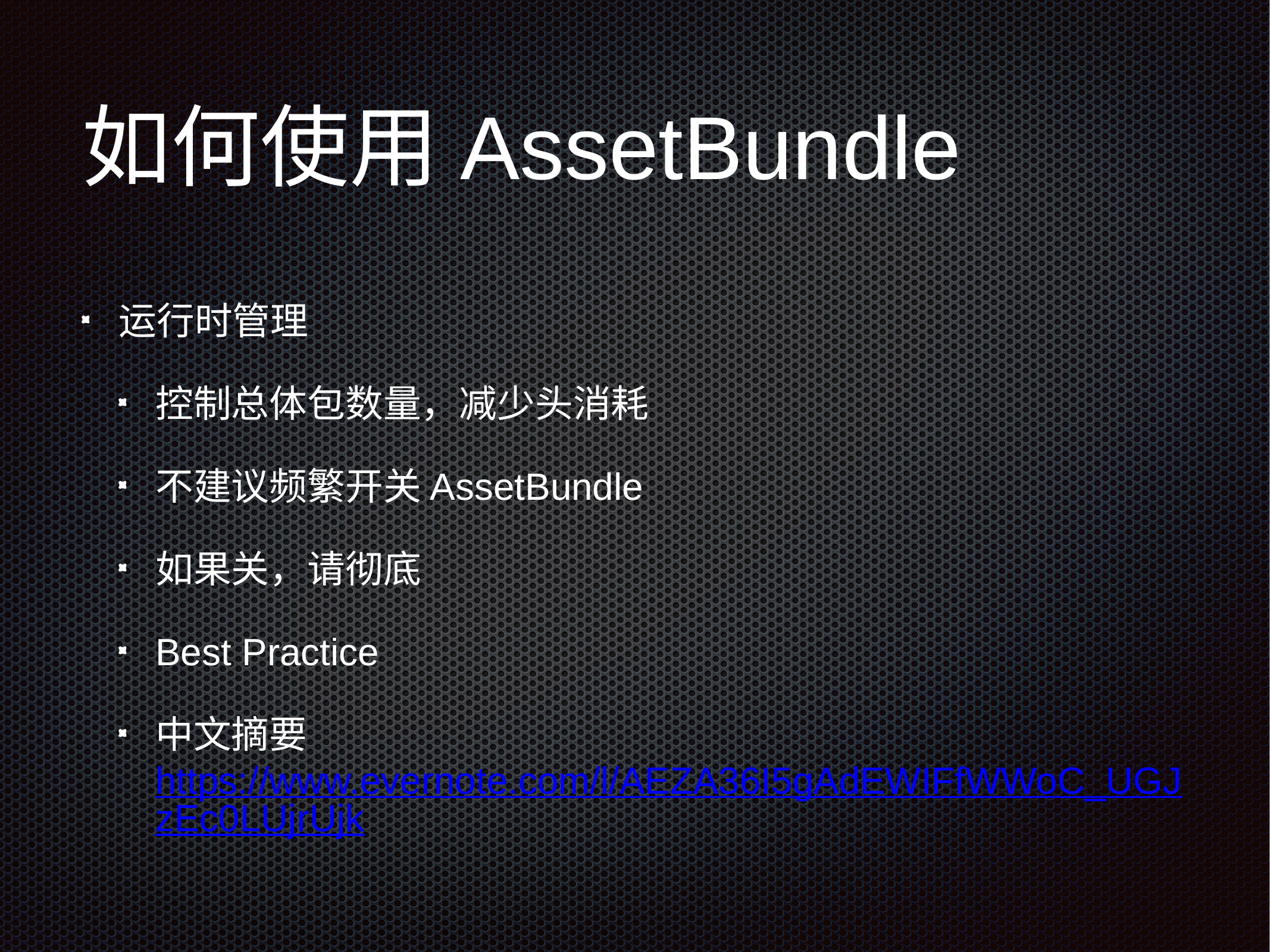

# 如何使用AssetBundle
运行时管理
控制总体包数量，减少头消耗
不建议频繁开关AssetBundle
如果关，请彻底
Best Practice
中文摘要 https://www.evernote.com/l/AEZA36I5gAdEWIFfWWoC_UGJzEc0LUjrUjk